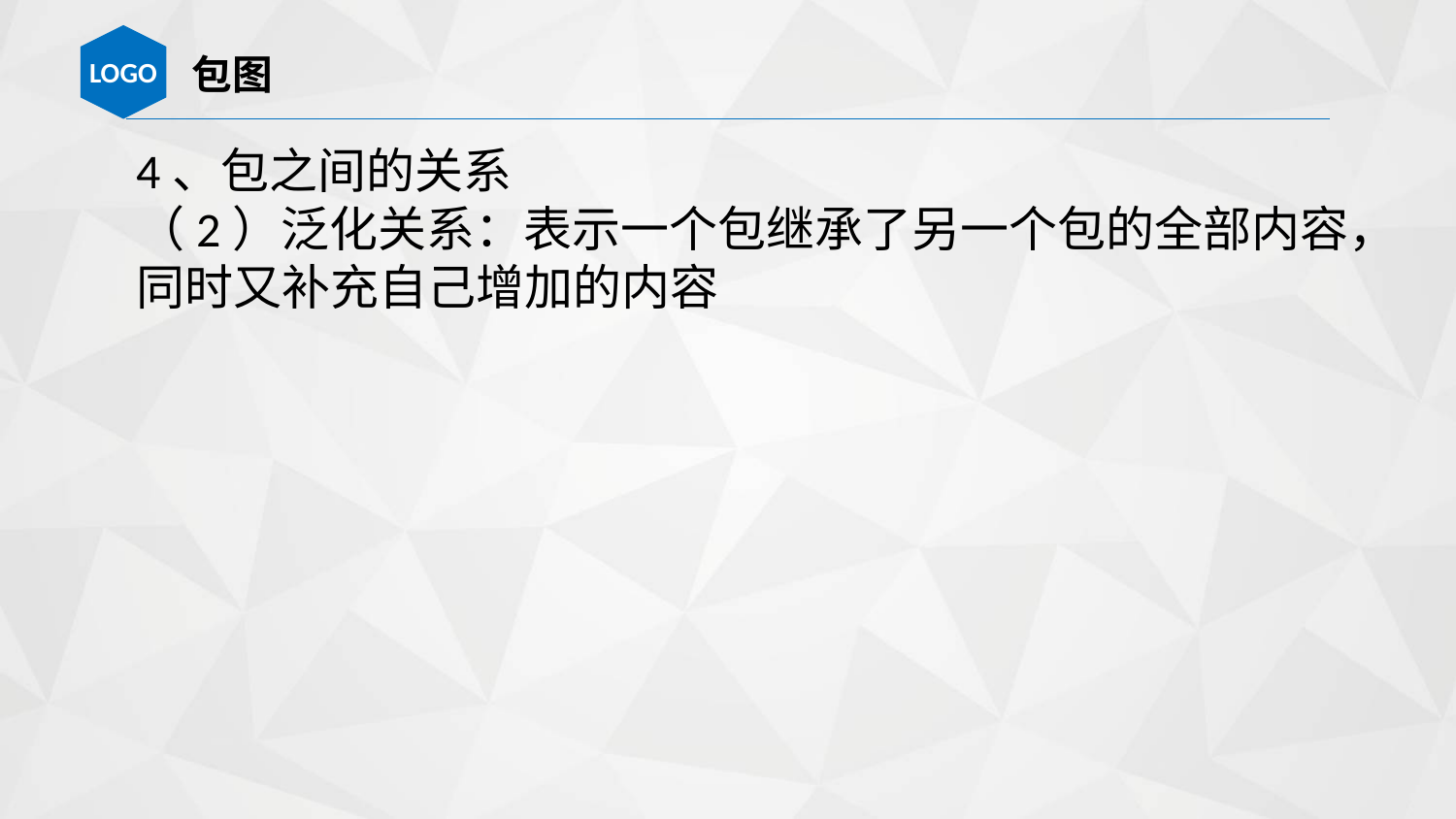

包图
4、包之间的关系
（2）泛化关系：表示一个包继承了另一个包的全部内容，同时又补充自己增加的内容